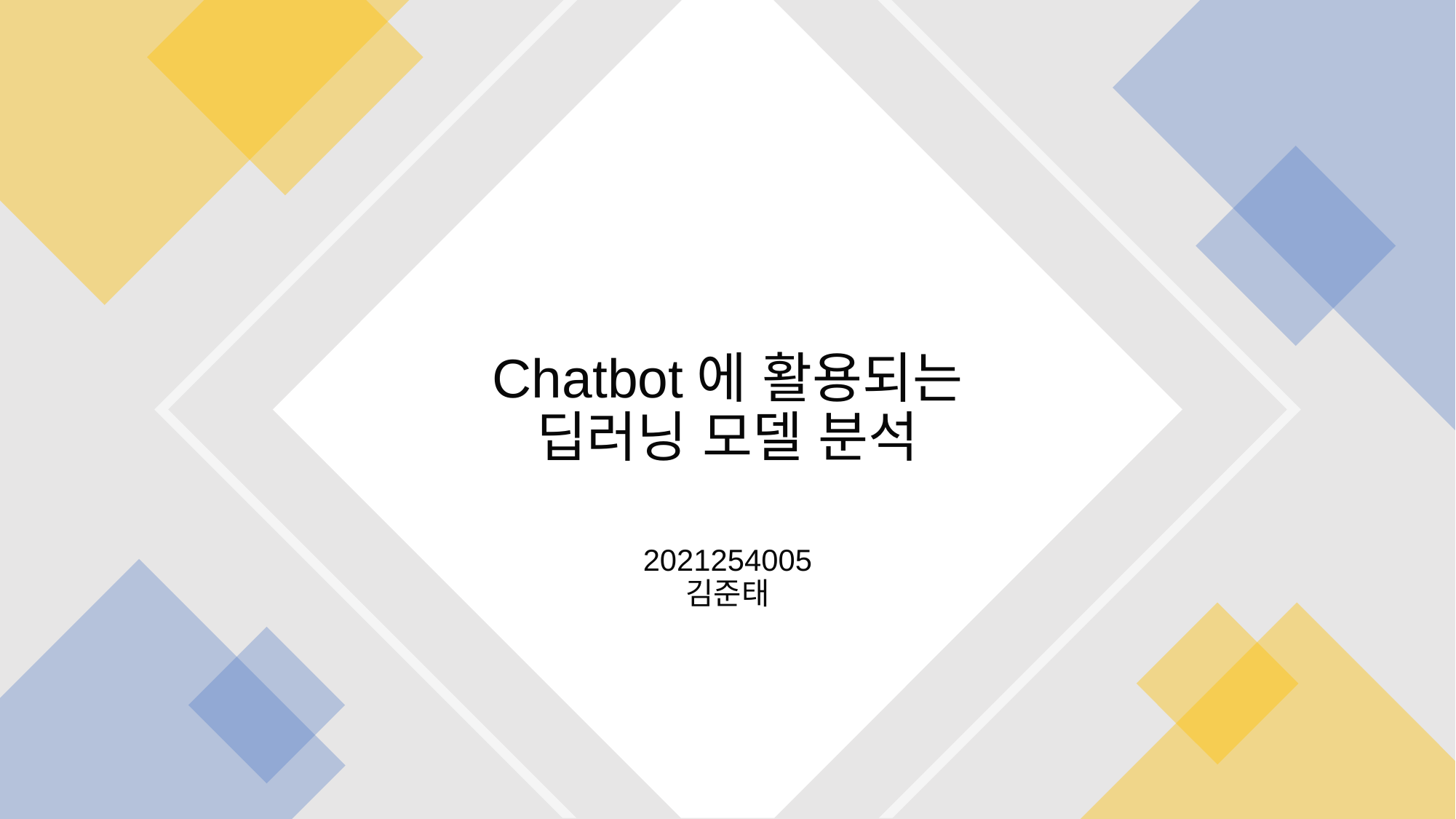

# Chatbot에 활용되는 딥러닝 모델 분석
2021254005
김준태